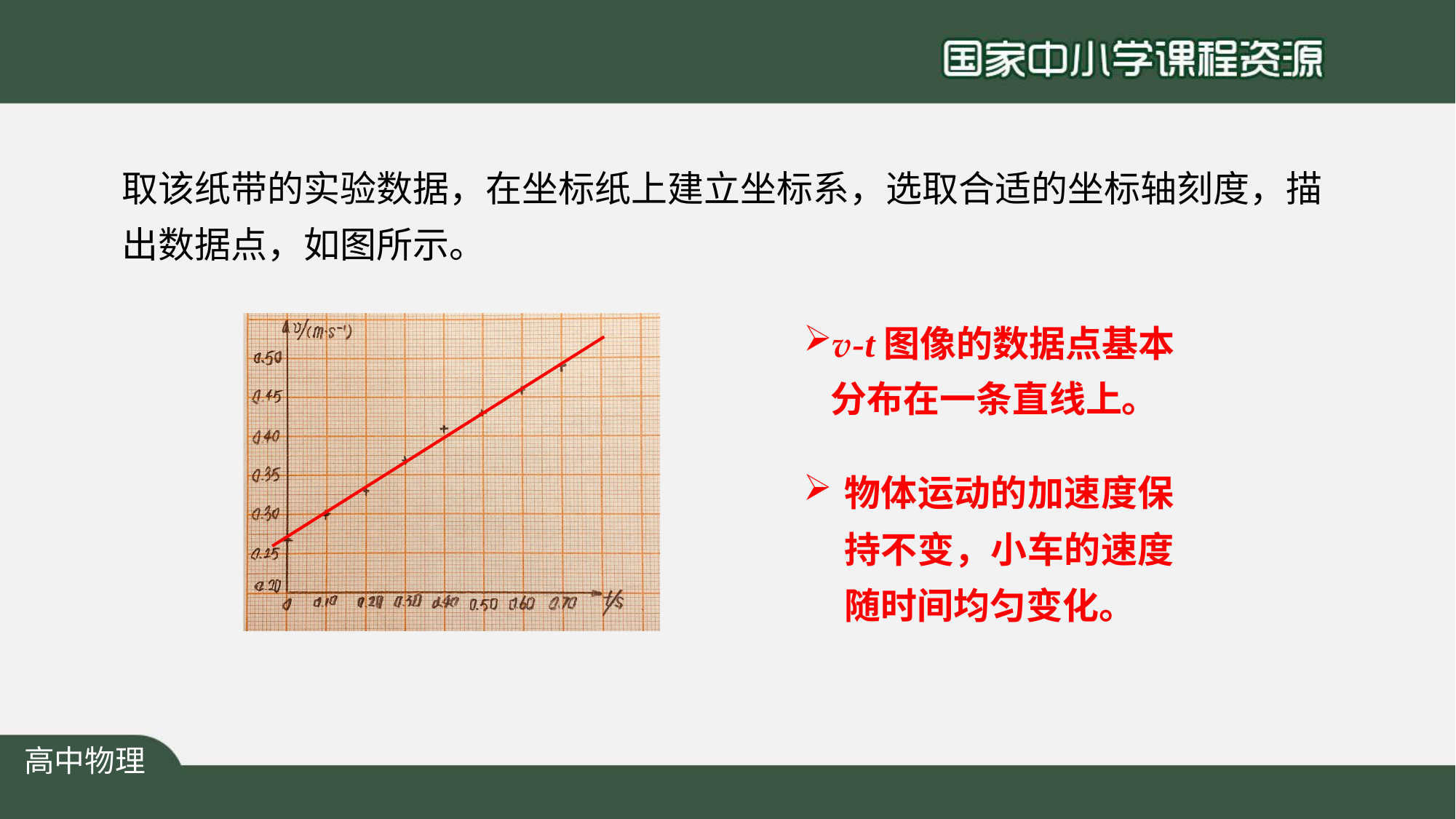

取该纸带的实验数据，在坐标纸上建立坐标系，选取合适的坐标轴刻度，描 出数据点，如图所示。

v-t图像的数据点基本 分布在一条直线上。
物体运动的加速度保 持不变，小车的速度 随时间均匀变化。

高中物理